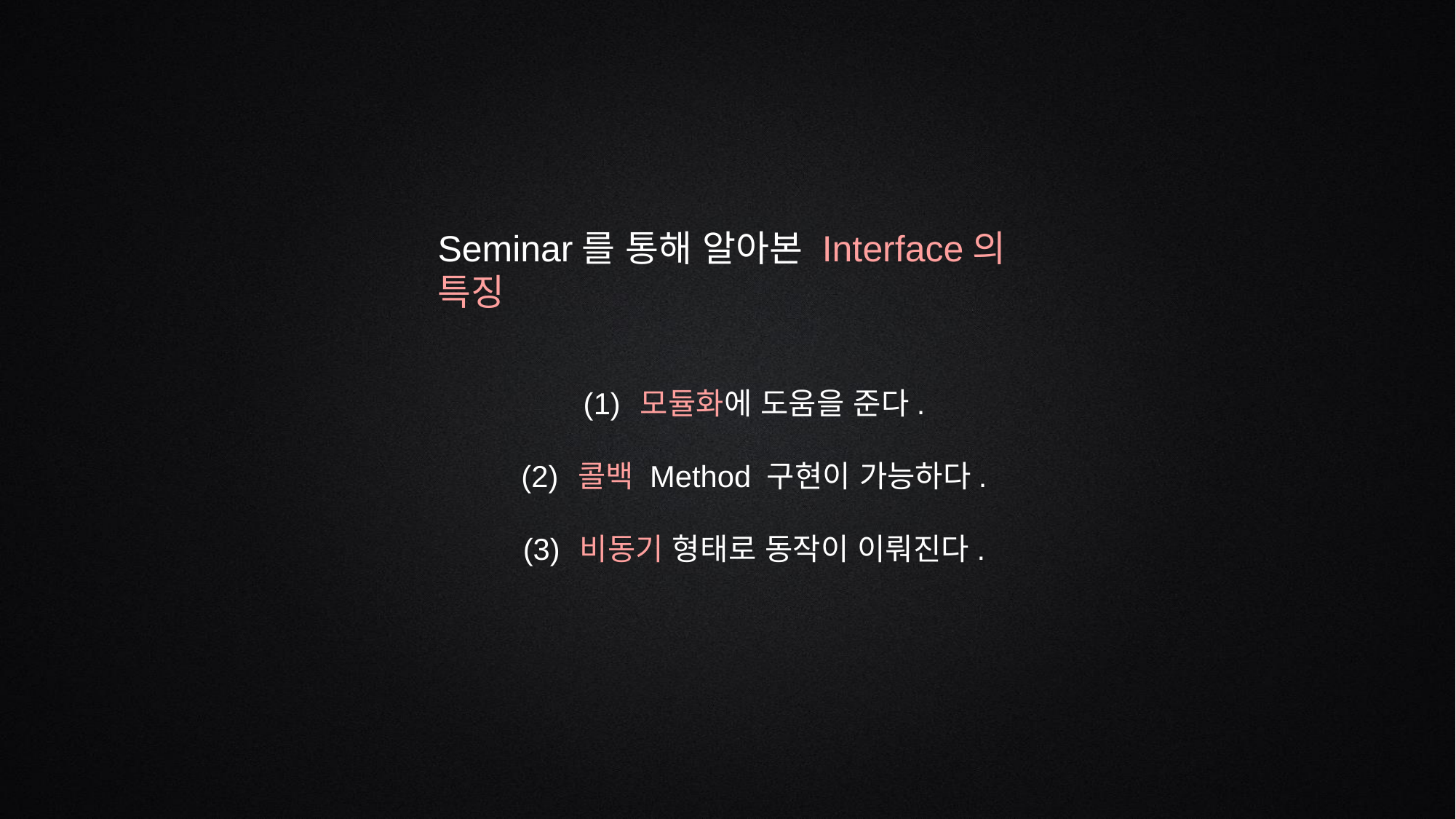

Seminar를 통해 알아본 Interface의 특징
 모듈화에 도움을 준다.

 콜백 Method 구현이 가능하다.

 비동기 형태로 동작이 이뤄진다.